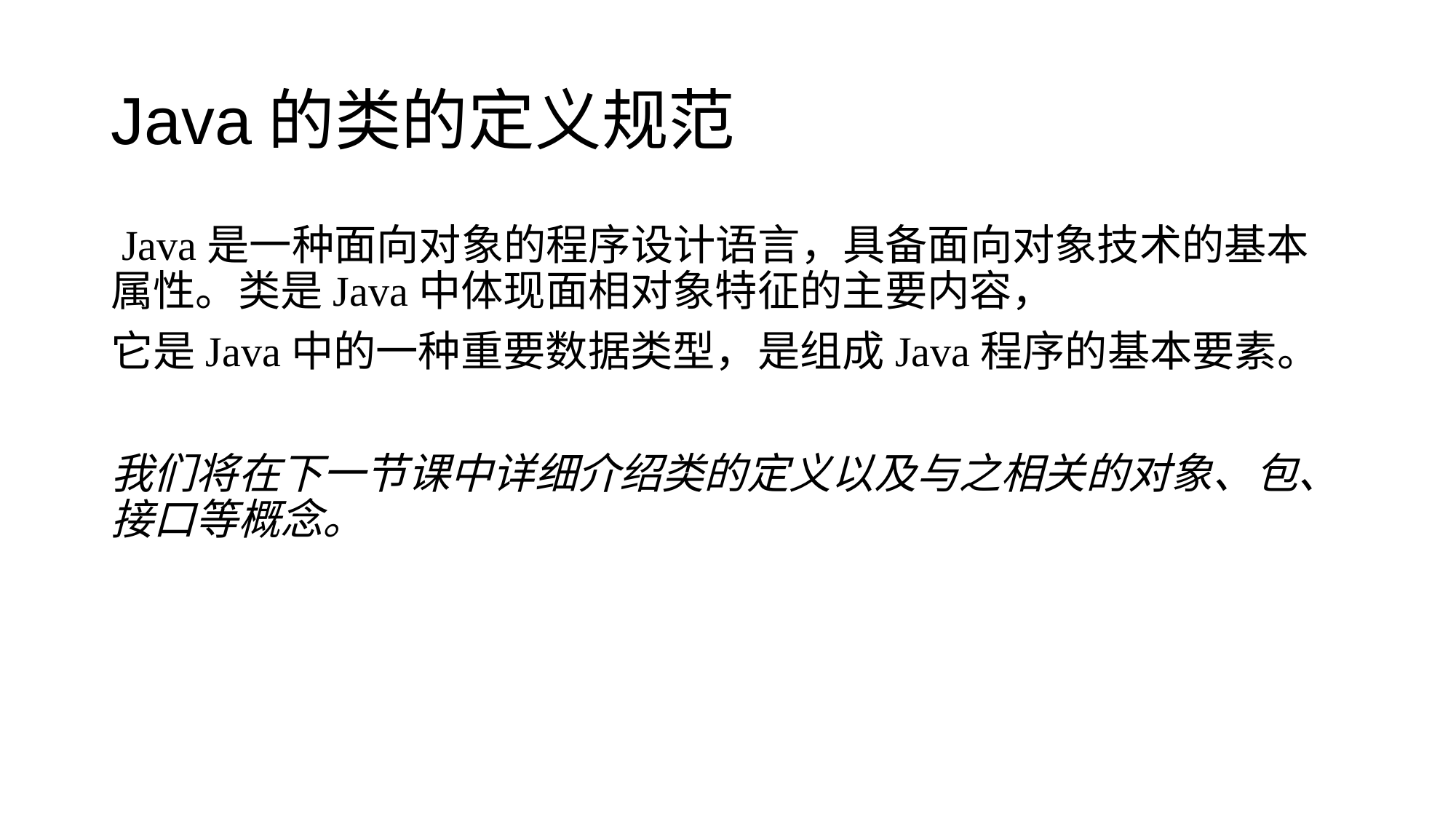

# Java的类的定义规范
 Java是一种面向对象的程序设计语言，具备面向对象技术的基本属性。类是Java中体现面相对象特征的主要内容，
它是Java中的一种重要数据类型，是组成Java程序的基本要素。

我们将在下一节课中详细介绍类的定义以及与之相关的对象、包、接口等概念。